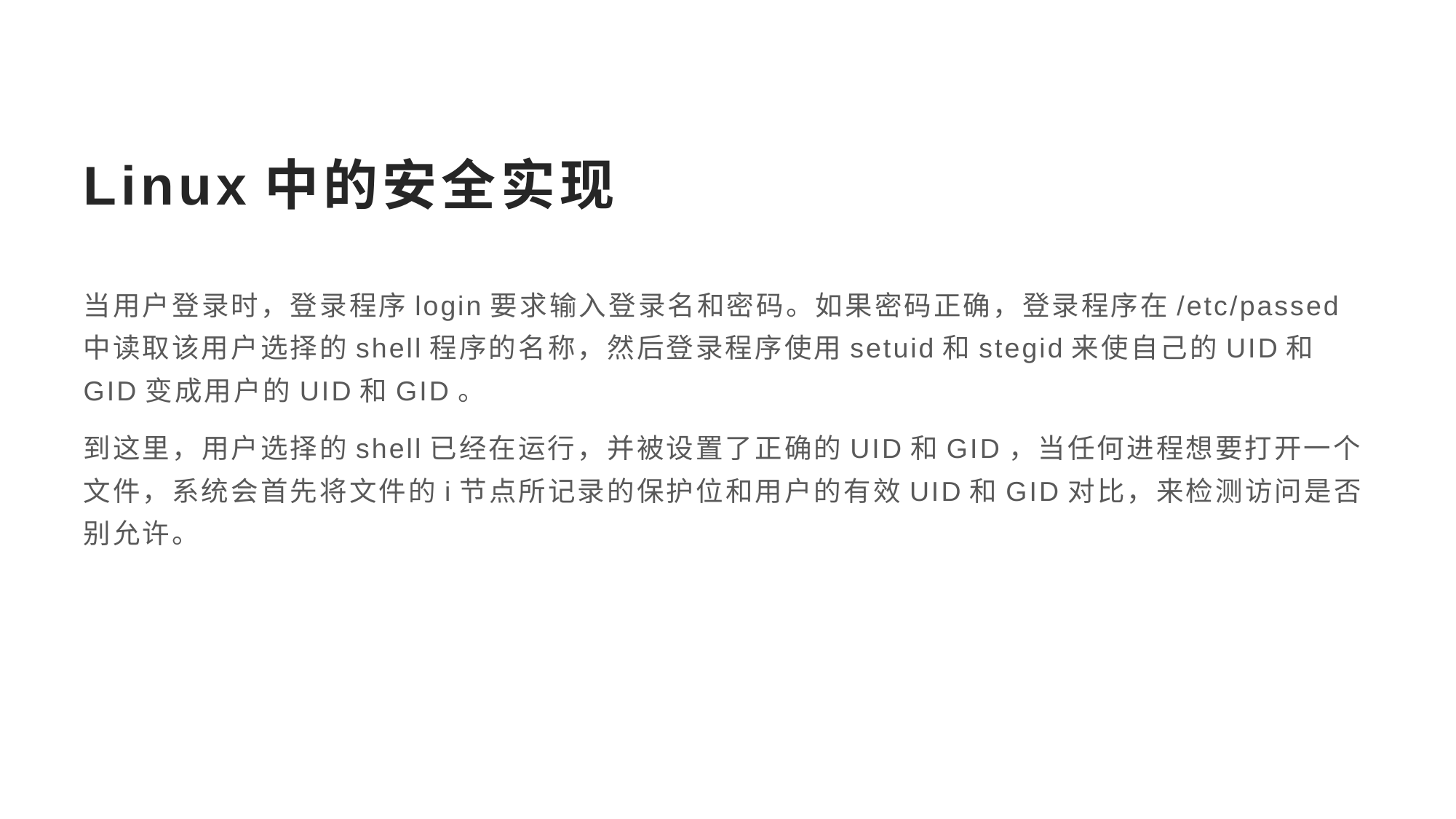

# Linux中的安全实现
当用户登录时，登录程序login要求输入登录名和密码。如果密码正确，登录程序在/etc/passed中读取该用户选择的shell程序的名称，然后登录程序使用setuid和stegid来使自己的UID和GID变成用户的UID和GID。
到这里，用户选择的shell已经在运行，并被设置了正确的UID和GID，当任何进程想要打开一个文件，系统会首先将文件的i节点所记录的保护位和用户的有效UID和GID对比，来检测访问是否别允许。